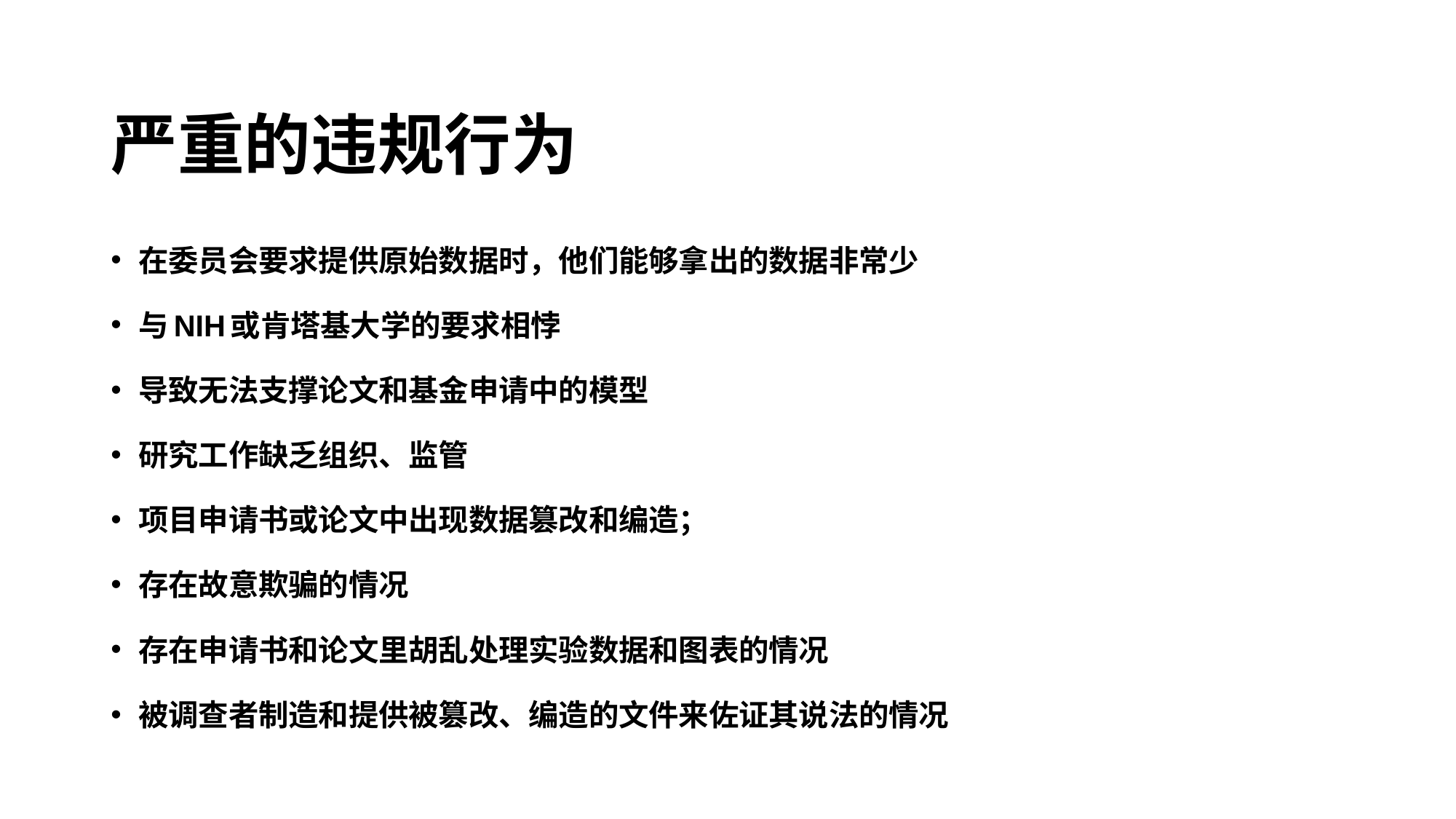

# 严重的违规行为
在委员会要求提供原始数据时，他们能够拿出的数据非常少
与NIH或肯塔基大学的要求相悖
导致无法支撑论文和基金申请中的模型
研究工作缺乏组织、监管
项目申请书或论文中出现数据篡改和编造；
存在故意欺骗的情况
存在申请书和论文里胡乱处理实验数据和图表的情况
被调查者制造和提供被篡改、编造的文件来佐证其说法的情况